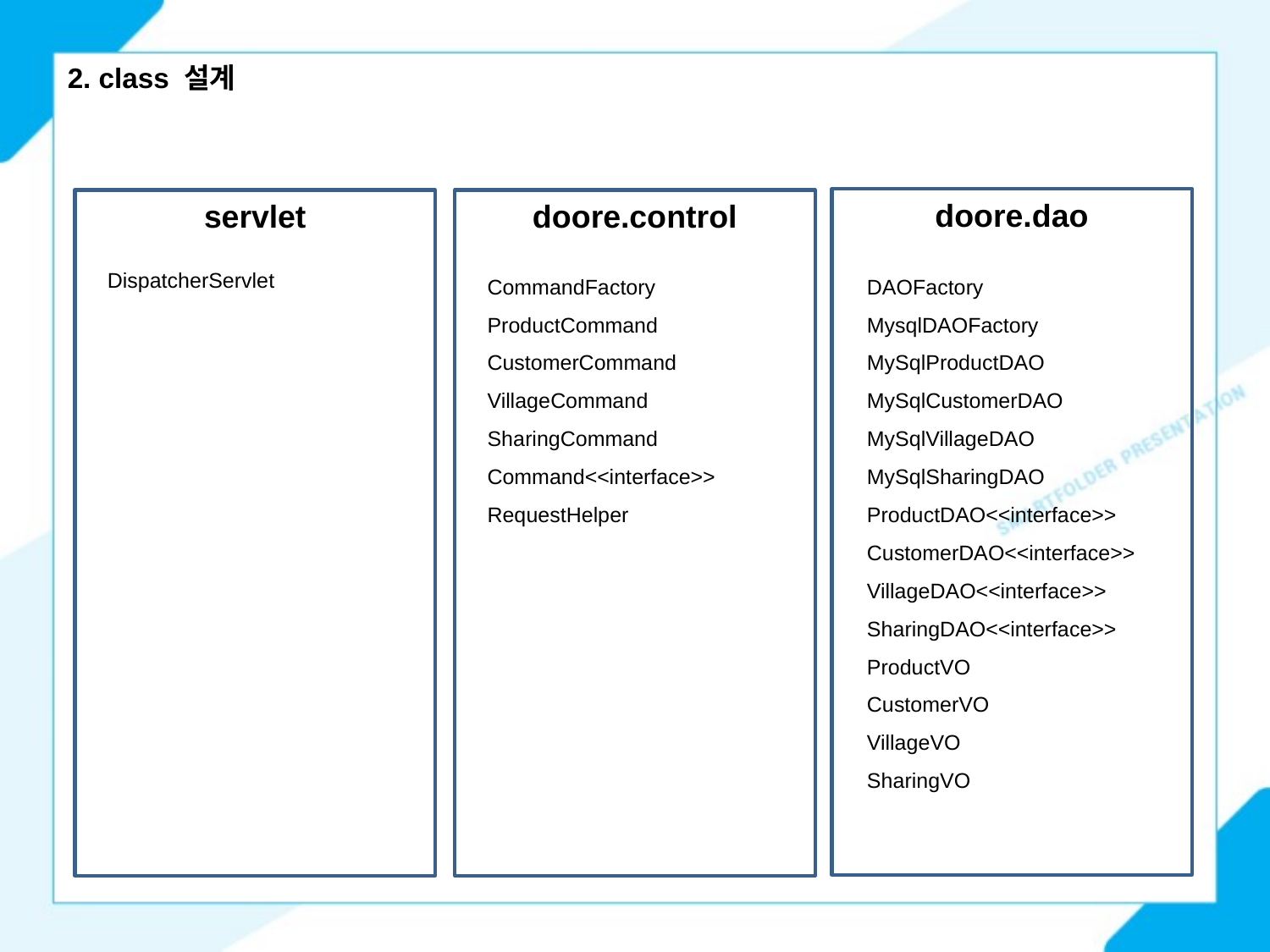

2. class 설계
doore.dao
servlet
doore.control
CommandFactory
ProductCommand
CustomerCommand
VillageCommand
SharingCommand
Command<<interface>>
RequestHelper
DAOFactory
MysqlDAOFactory
MySqlProductDAO
MySqlCustomerDAO
MySqlVillageDAO
MySqlSharingDAO
ProductDAO<<interface>>
CustomerDAO<<interface>>
VillageDAO<<interface>>
SharingDAO<<interface>>
ProductVO
CustomerVO
VillageVO
SharingVO
DispatcherServlet